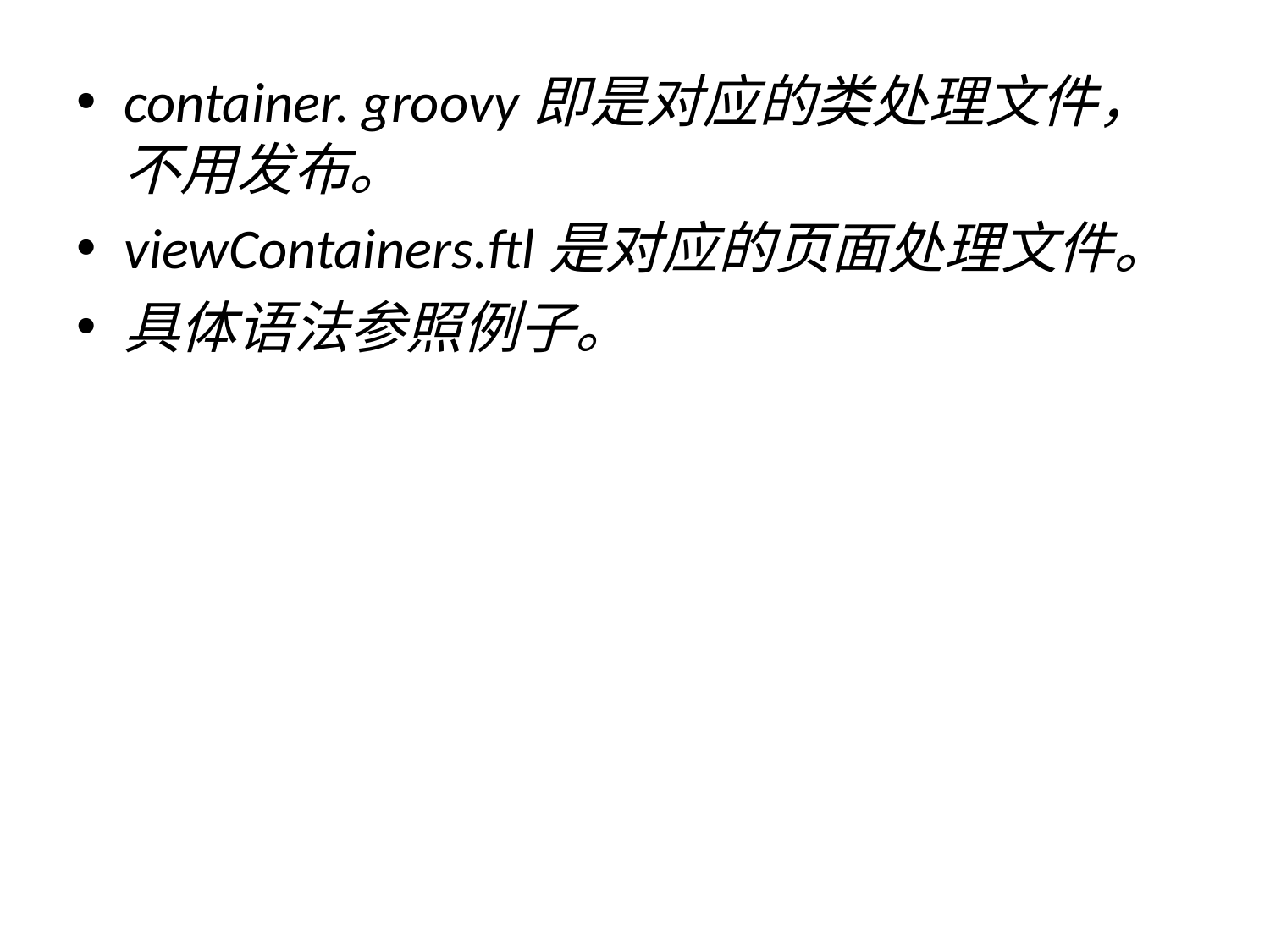

container. groovy即是对应的类处理文件，不用发布。
viewContainers.ftl是对应的页面处理文件。
具体语法参照例子。